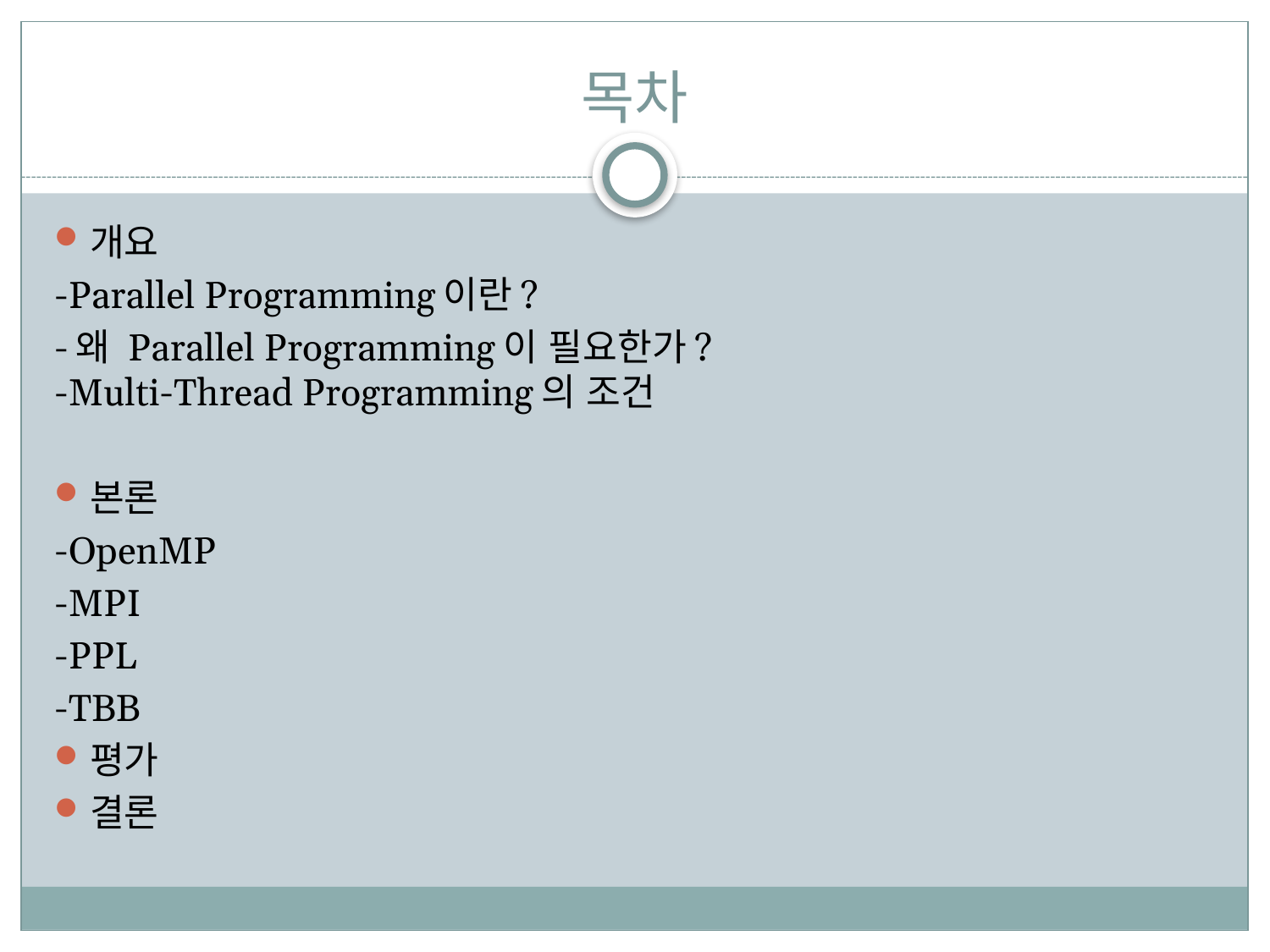

# 목차
개요
-Parallel Programming이란?
-왜 Parallel Programming이 필요한가?
-Multi-Thread Programming의 조건

본론
-OpenMP
-MPI
-PPL
-TBB
평가
결론